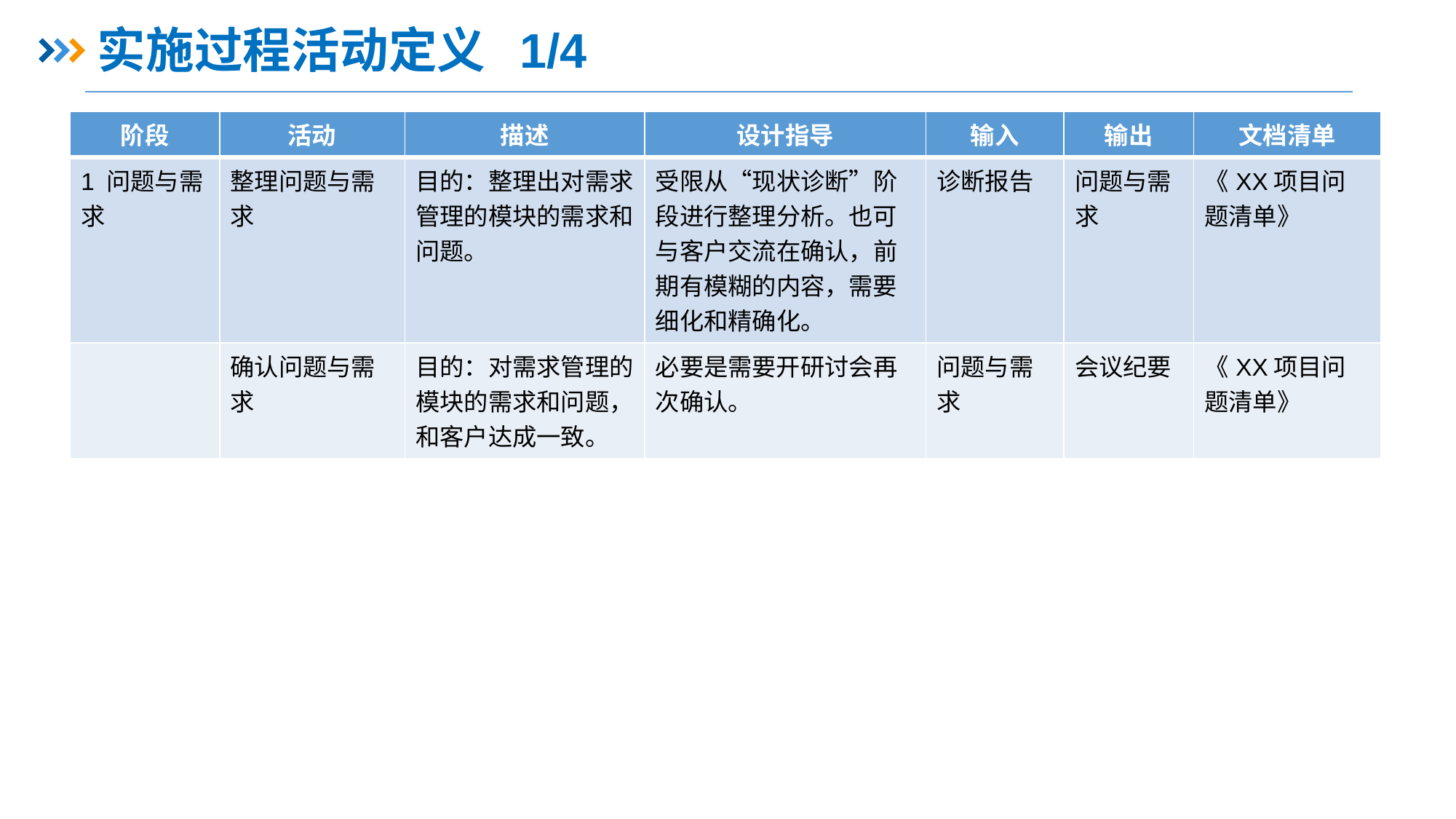

# 实施过程活动定义  1/4
| 阶段 | 活动 | 描述 | 设计指导 | 输入 | 输出 | 文档清单 |
| --- | --- | --- | --- | --- | --- | --- |
| 1 问题与需求 | 整理问题与需求 | 目的：整理出对需求管理的模块的需求和问题。 | 受限从“现状诊断”阶段进行整理分析。也可与客户交流在确认，前期有模糊的内容，需要细化和精确化。 | 诊断报告 | 问题与需求 | 《XX项目问题清单》 |
|  | 确认问题与需求 | 目的：对需求管理的模块的需求和问题，和客户达成一致。 | 必要是需要开研讨会再次确认。 | 问题与需求 | 会议纪要 | 《XX项目问题清单》 |